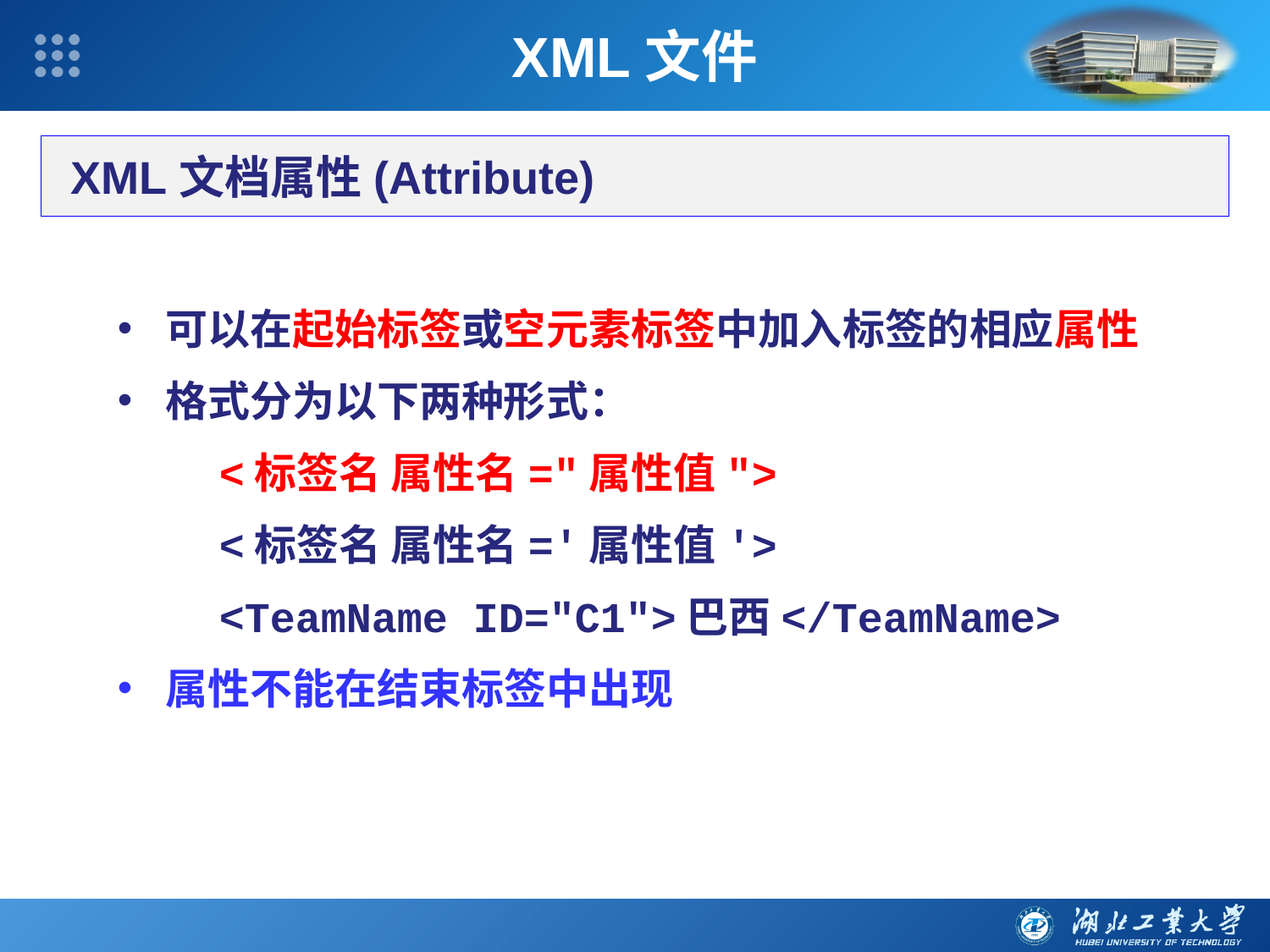

XML文件
XML文档属性(Attribute)
可以在起始标签或空元素标签中加入标签的相应属性
格式分为以下两种形式：
    <标签名 属性名="属性值">
    <标签名 属性名='属性值'>
    <TeamName ID="C1">巴西</TeamName>
属性不能在结束标签中出现